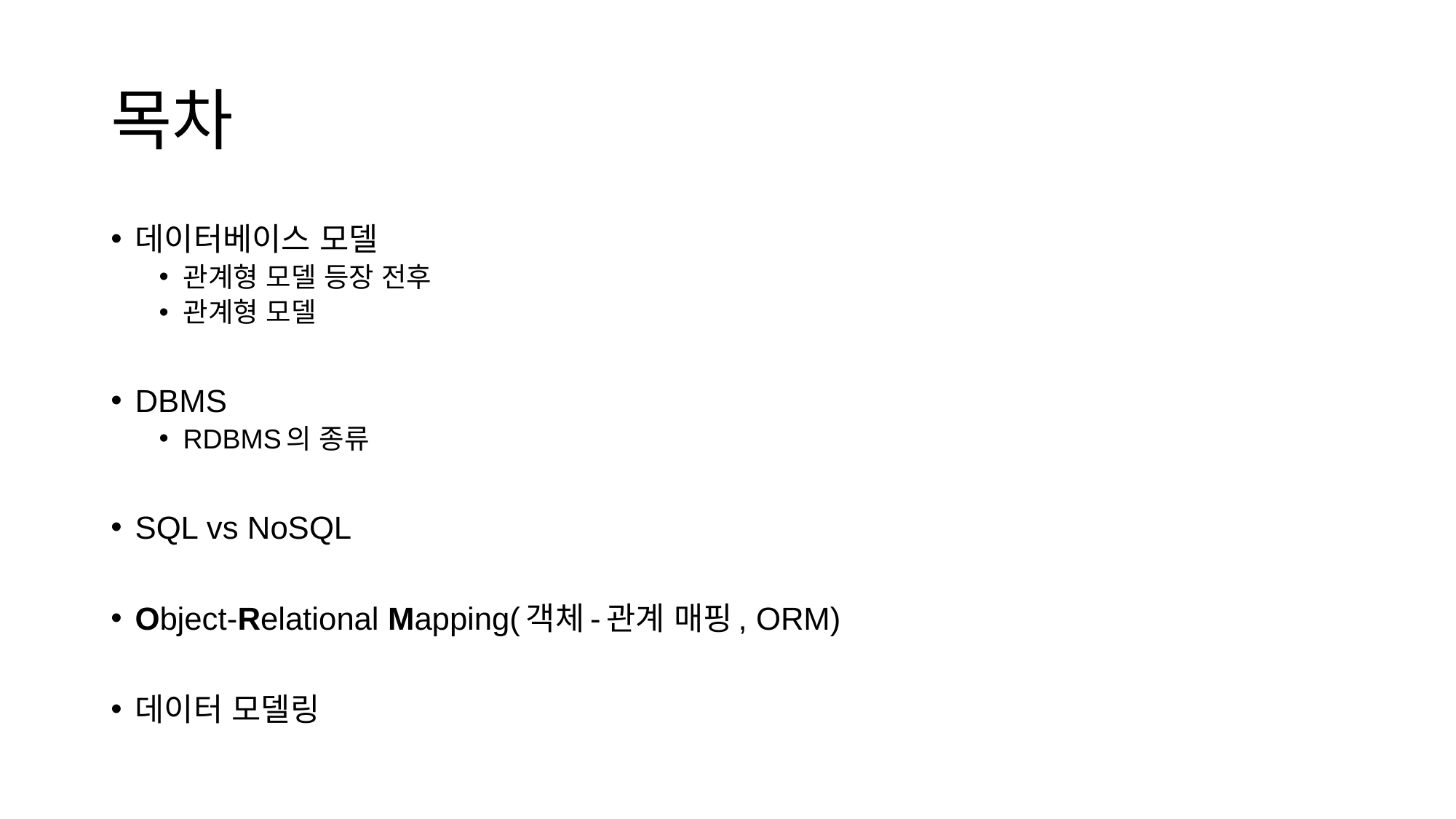

# 목차
데이터베이스 모델
관계형 모델 등장 전후
관계형 모델

DBMS
RDBMS의 종류

SQL vs NoSQL

Object-Relational Mapping(객체-관계 매핑, ORM)

데이터 모델링